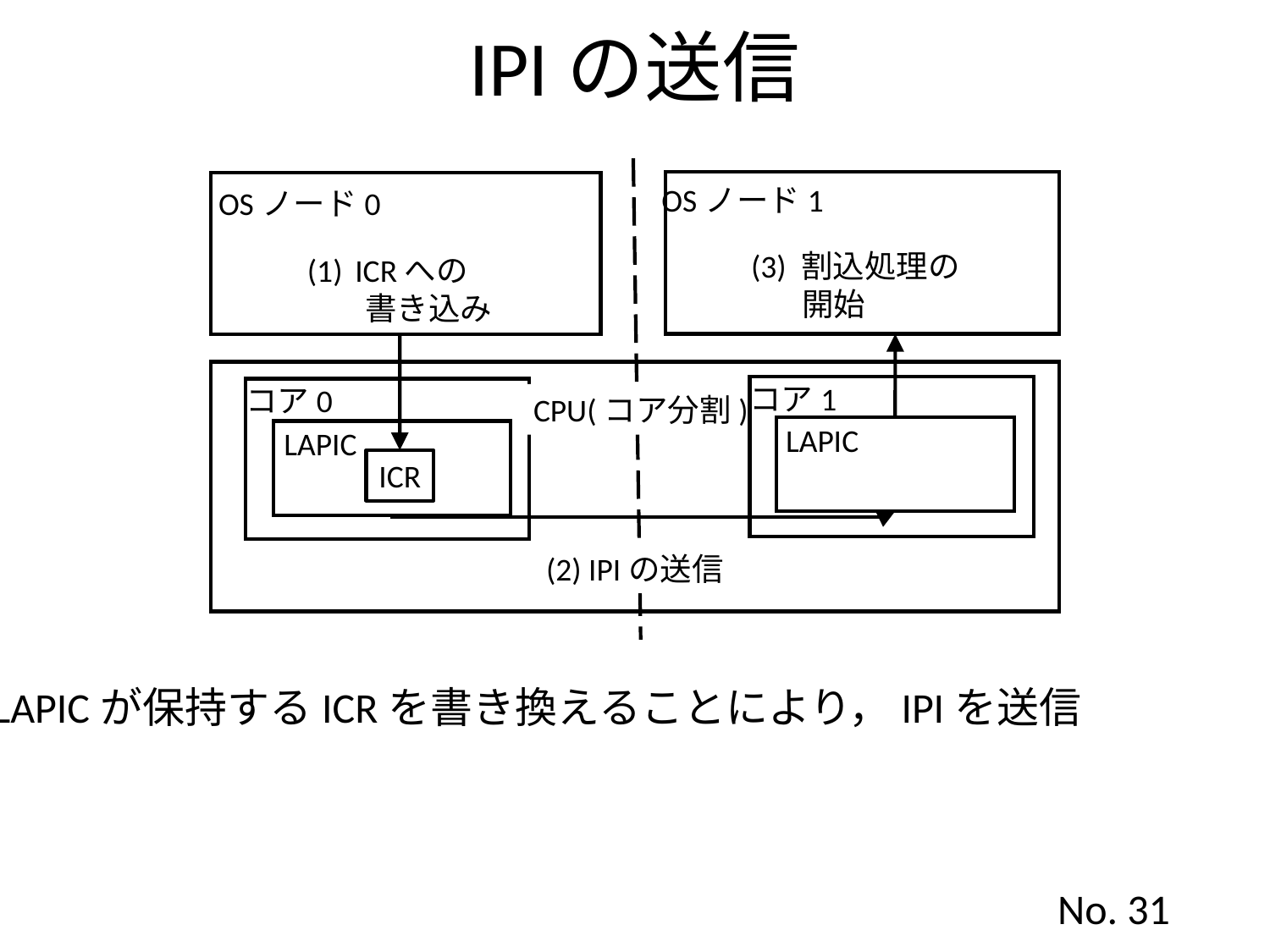

IPIの送信

OSノード1
OSノード0
(3) 割込処理の
      開始
ICRへの
       書き込み

コア1

コア0

ICR
CPU(コア分割)
LAPIC
LAPIC
(2) IPIの送信
LAPICが保持するICRを書き換えることにより，IPIを送信
No. 31